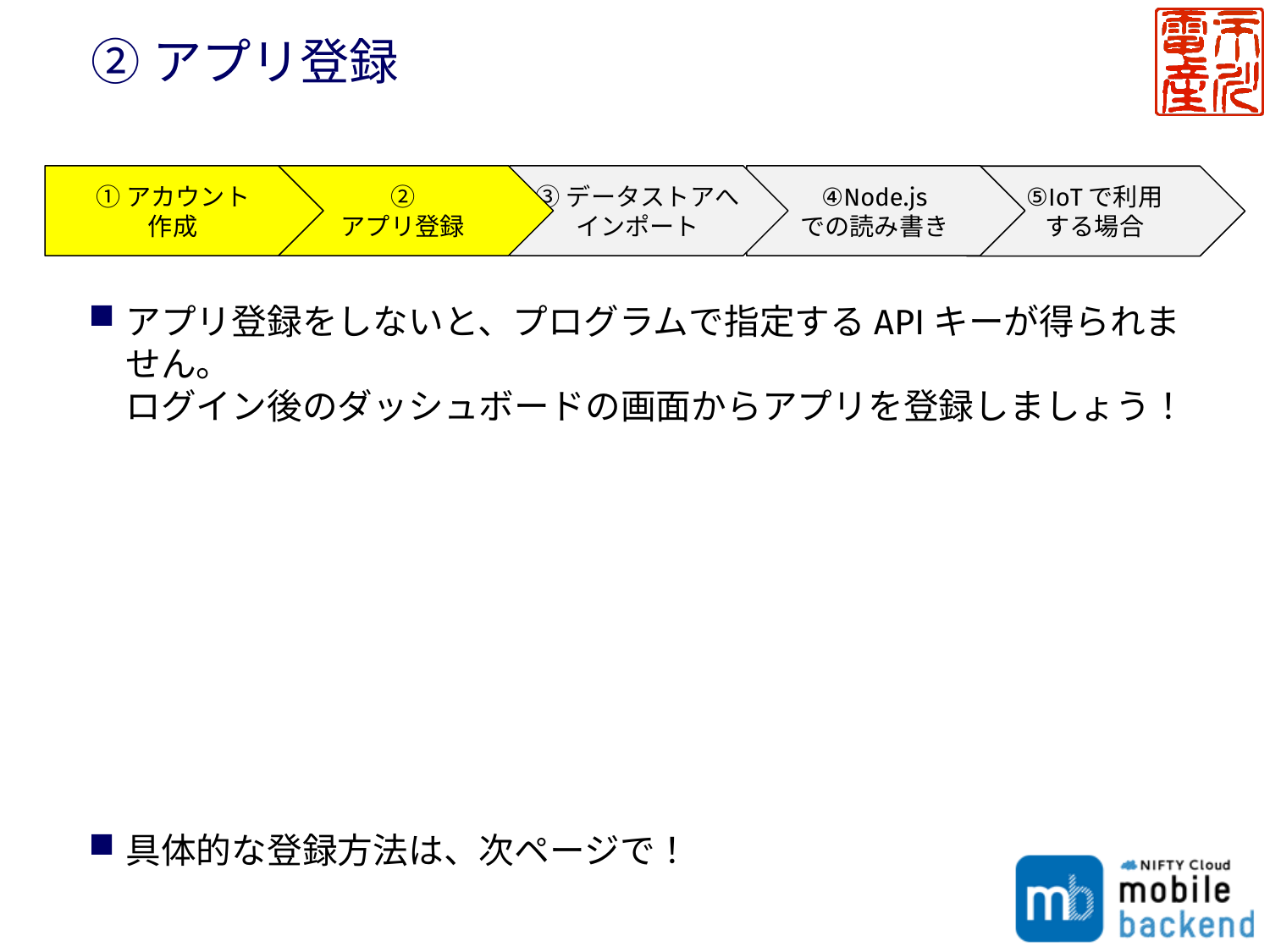

# ②アプリ登録

アプリ登録をしないと、プログラムで指定するAPIキーが得られません。
ログイン後のダッシュボードの画面からアプリを登録しましょう！

具体的な登録方法は、次ページで！

①アカウント
作成
②
アプリ登録
③データストアへ
インポート
④Node.js
での読み書き
⑤IoTで利用
する場合